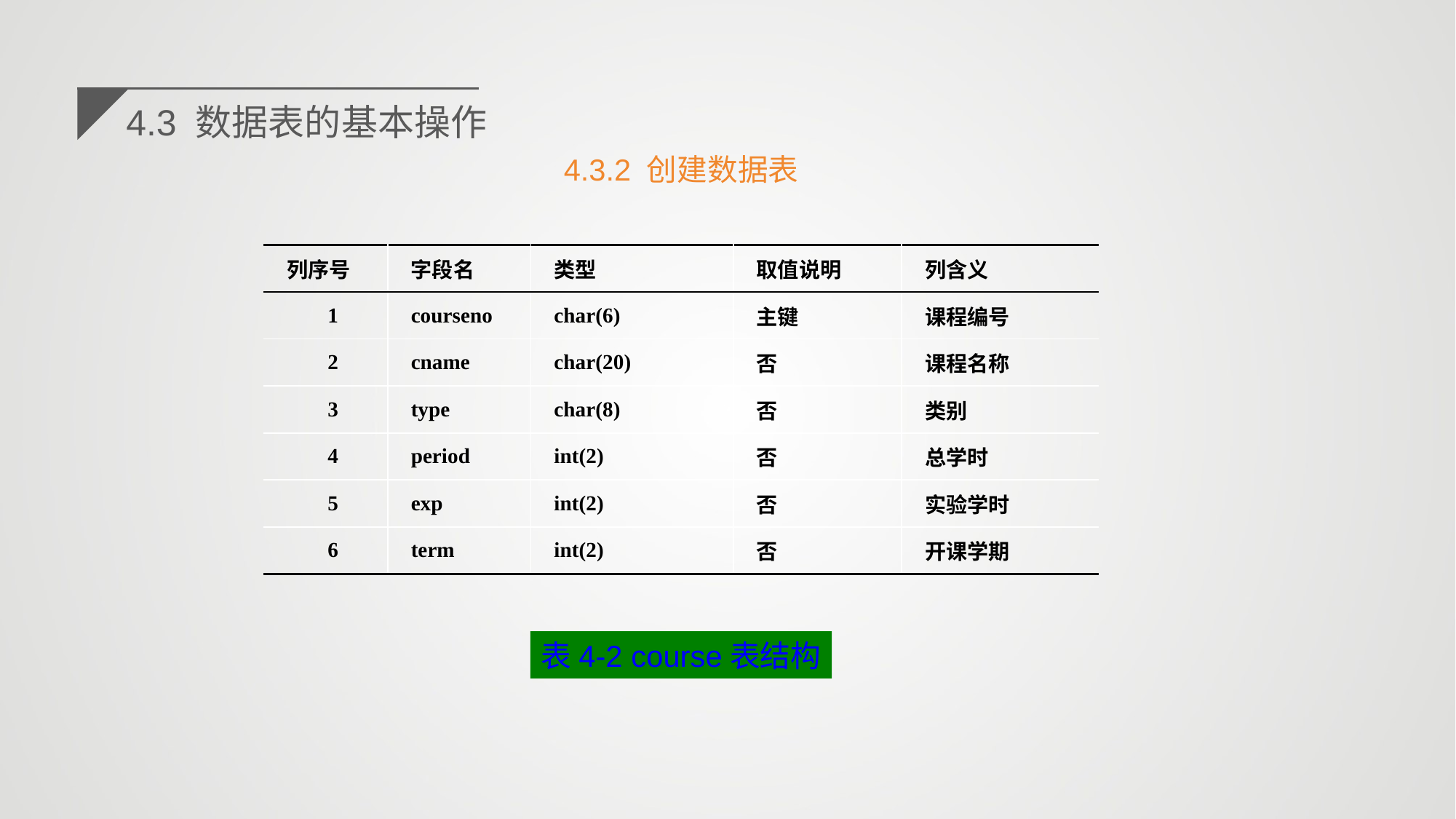

4.3 数据表的基本操作

4.3.2 创建数据表
| 列序号 | 字段名 | 类型 | 取值说明 | 列含义 |
| --- | --- | --- | --- | --- |
| 1 | courseno | char(6) | 主键 | 课程编号 |
| 2 | cname | char(20) | 否 | 课程名称 |
| 3 | type | char(8) | 否 | 类别 |
| 4 | period | int(2) | 否 | 总学时 |
| 5 | exp | int(2) | 否 | 实验学时 |
| 6 | term | int(2) | 否 | 开课学期 |
表4-2 course表结构